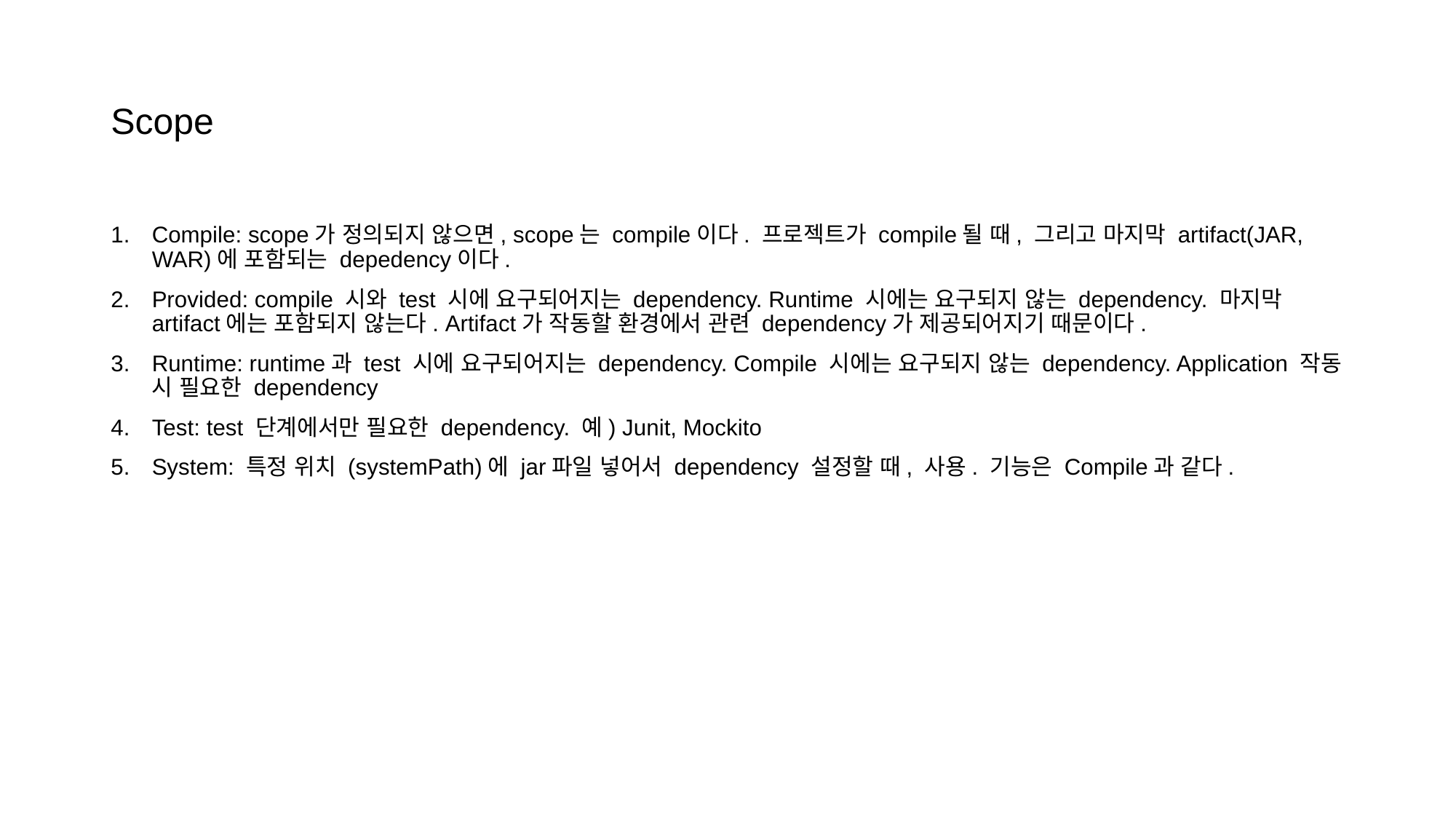

# Scope
Compile: scope가 정의되지 않으면, scope는 compile이다. 프로젝트가 compile될 때, 그리고 마지막 artifact(JAR, WAR)에 포함되는 depedency이다.
Provided: compile 시와 test 시에 요구되어지는 dependency. Runtime 시에는 요구되지 않는 dependency. 마지막 artifact에는 포함되지 않는다. Artifact가 작동할 환경에서 관련 dependency가 제공되어지기 때문이다.
Runtime: runtime과 test 시에 요구되어지는 dependency. Compile 시에는 요구되지 않는 dependency. Application 작동 시 필요한 dependency
Test: test 단계에서만 필요한 dependency. 예) Junit, Mockito
System: 특정 위치 (systemPath)에 jar파일 넣어서 dependency 설정할 때, 사용. 기능은 Compile과 같다.